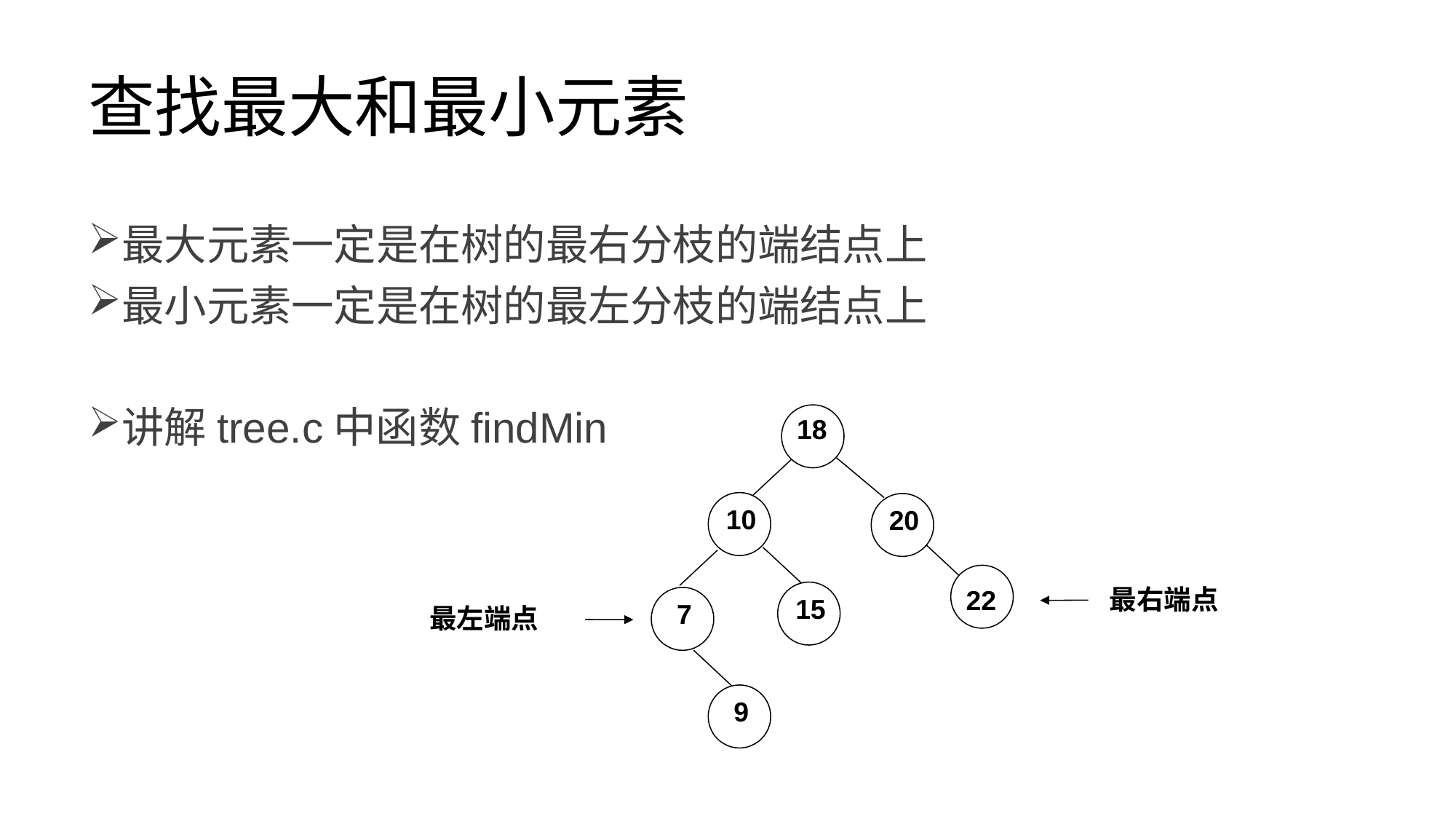

# 查找最大和最小元素
最大元素一定是在树的最右分枝的端结点上
最小元素一定是在树的最左分枝的端结点上

讲解tree.c中函数findMin

18

10
20

最右端点

最左端点

22

15
7

9